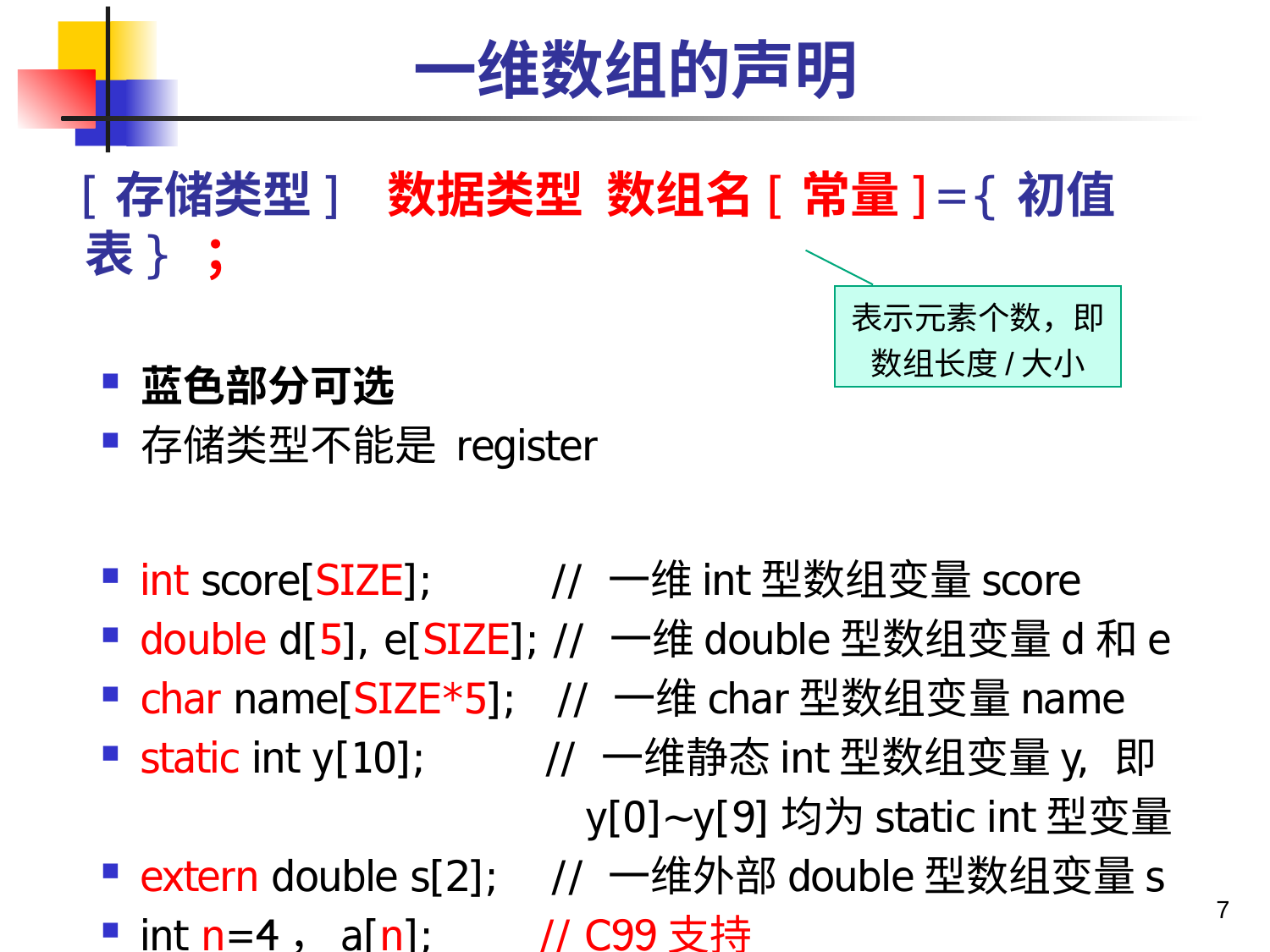

# 一维数组的声明

   [存储类型]  数据类型  数组名[常量]={初值表} ；

蓝色部分可选
存储类型不能是 register

int score[SIZE];         // 一维int型数组变量score
double d[5], e[SIZE]; // 一维double型数组变量d和e
char name[SIZE*5];   // 一维char型数组变量name
static int y[10];         // 一维静态int型数组变量y, 即
                                     y[0]~y[9]均为static int型变量
extern double s[2];    // 一维外部double型数组变量s
int n=4，a[n];        // C99支持

表示元素个数，即数组长度/大小
7